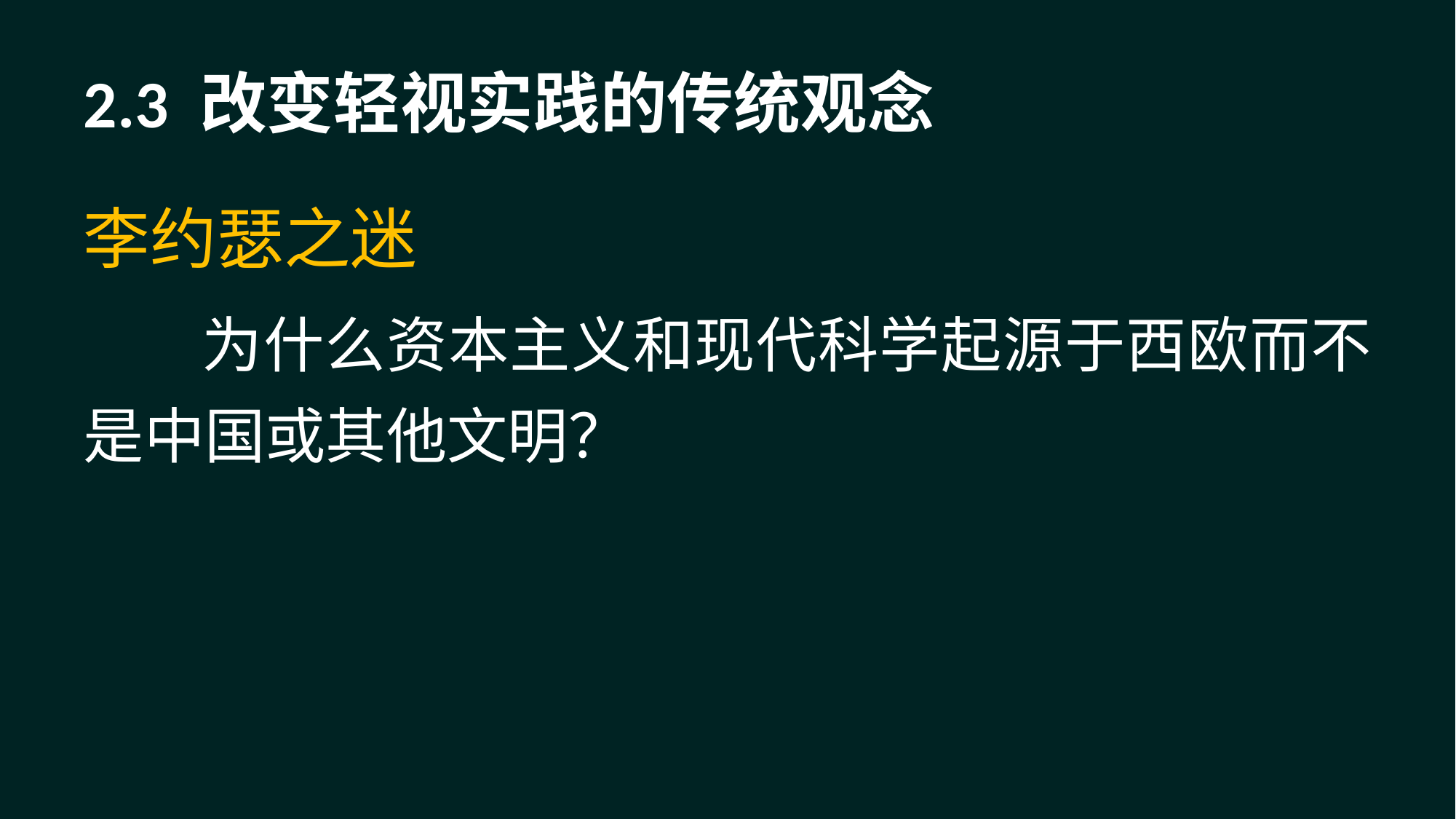

# 2.3 改变轻视实践的传统观念
李约瑟之迷
       为什么资本主义和现代科学起源于西欧而不是中国或其他文明？